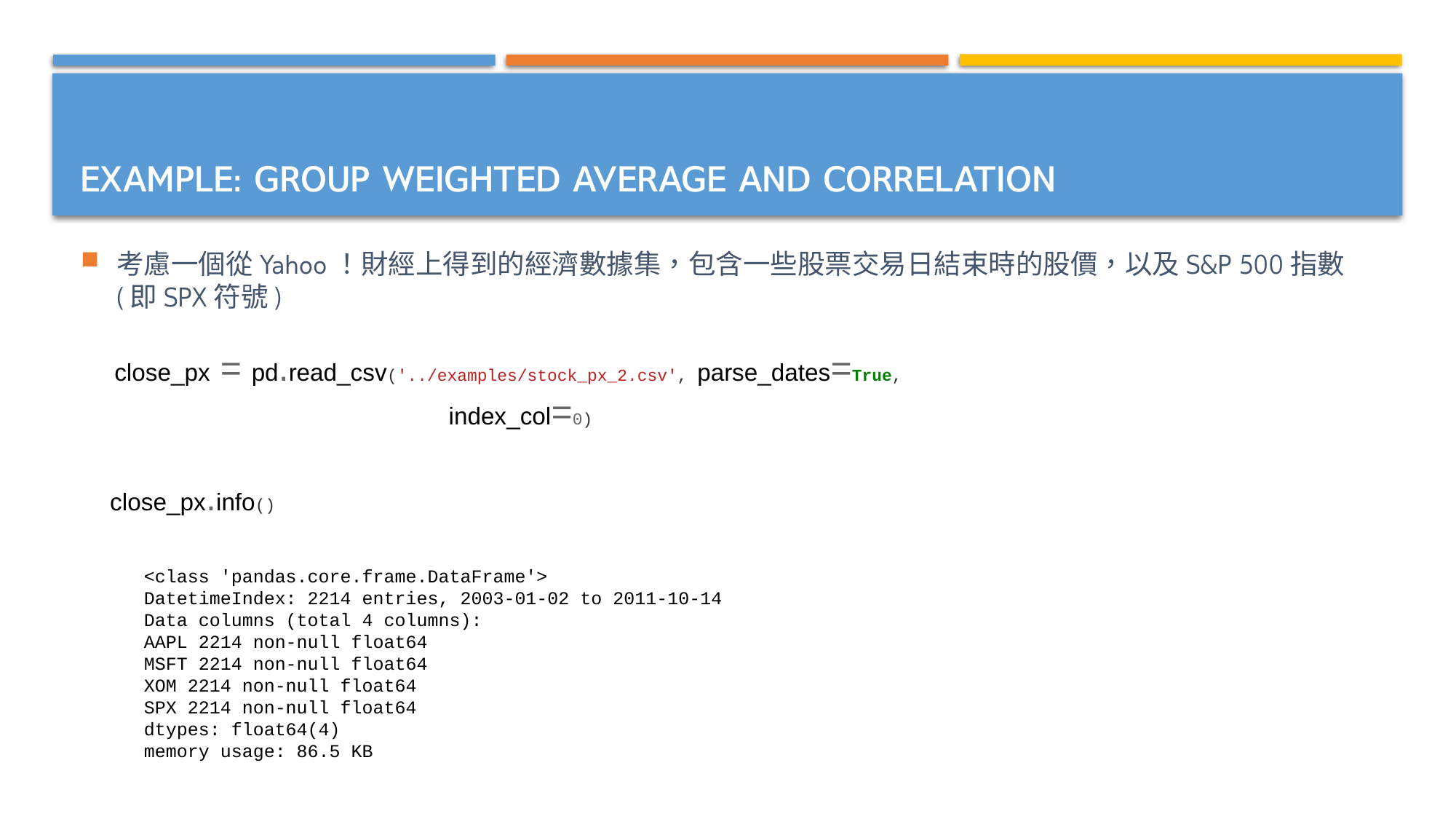

考慮一個從Yahoo！財經上得到的經濟數據集，包含一些股票交易日結束時的股價，以及S&P 500指數(即SPX符號)

# Example: Group Weighted Average and Correlation
close_px = pd.read_csv('../examples/stock_px_2.csv', parse_dates=True,
                   		 index_col=0)
close_px.info()
<class 'pandas.core.frame.DataFrame'>
DatetimeIndex: 2214 entries, 2003-01-02 to 2011-10-14
Data columns (total 4 columns):
AAPL 2214 non-null float64
MSFT 2214 non-null float64
XOM 2214 non-null float64
SPX 2214 non-null float64
dtypes: float64(4)
memory usage: 86.5 KB